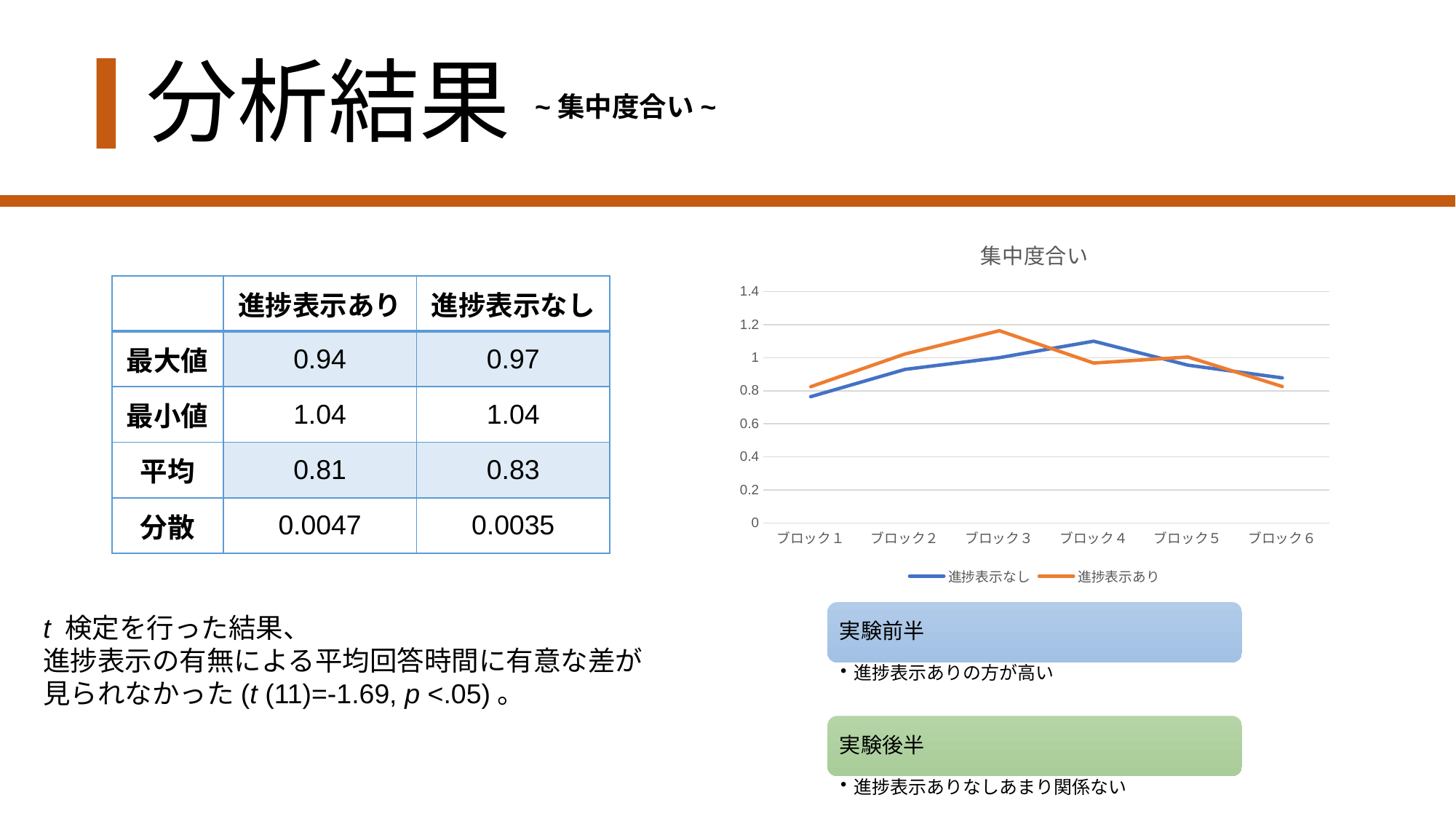

分析結果

~集中度合い~

### Chart: 集中度合い

| Category | 進捗表示なし | 進捗表示あり |
|---|---|---|
| ブロック１ | 0.7643073613247243 | 0.8244005256320509 |
| ブロック２ | 0.9293085656420264 | 1.0225325171546127 |
| ブロック３ | 1.0002842983742666 | 1.163070619458602 |
| ブロック４ | 1.0996569606973416 | 0.9676664440230236 |
| ブロック５ | 0.9547796205847159 | 1.0040411461383951 |
| ブロック６ | 0.8777885084512492 | 0.82581066733112 |

|  | 進捗表示あり | 進捗表示なし |
| --- | --- | --- |
| 最大値 | 0.94 | 0.97 |
| 最小値 | 1.04 | 1.04 |
| 平均 | 0.81 | 0.83 |
| 分散 | 0.0047 | 0.0035 |

実験前半
進捗表示ありの方が高い
実験後半
進捗表示ありなしあまり関係ない
t 検定を行った結果、
進捗表示の有無による平均回答時間に有意な差が
見られなかった(t (11)=-1.69, p <.05)。